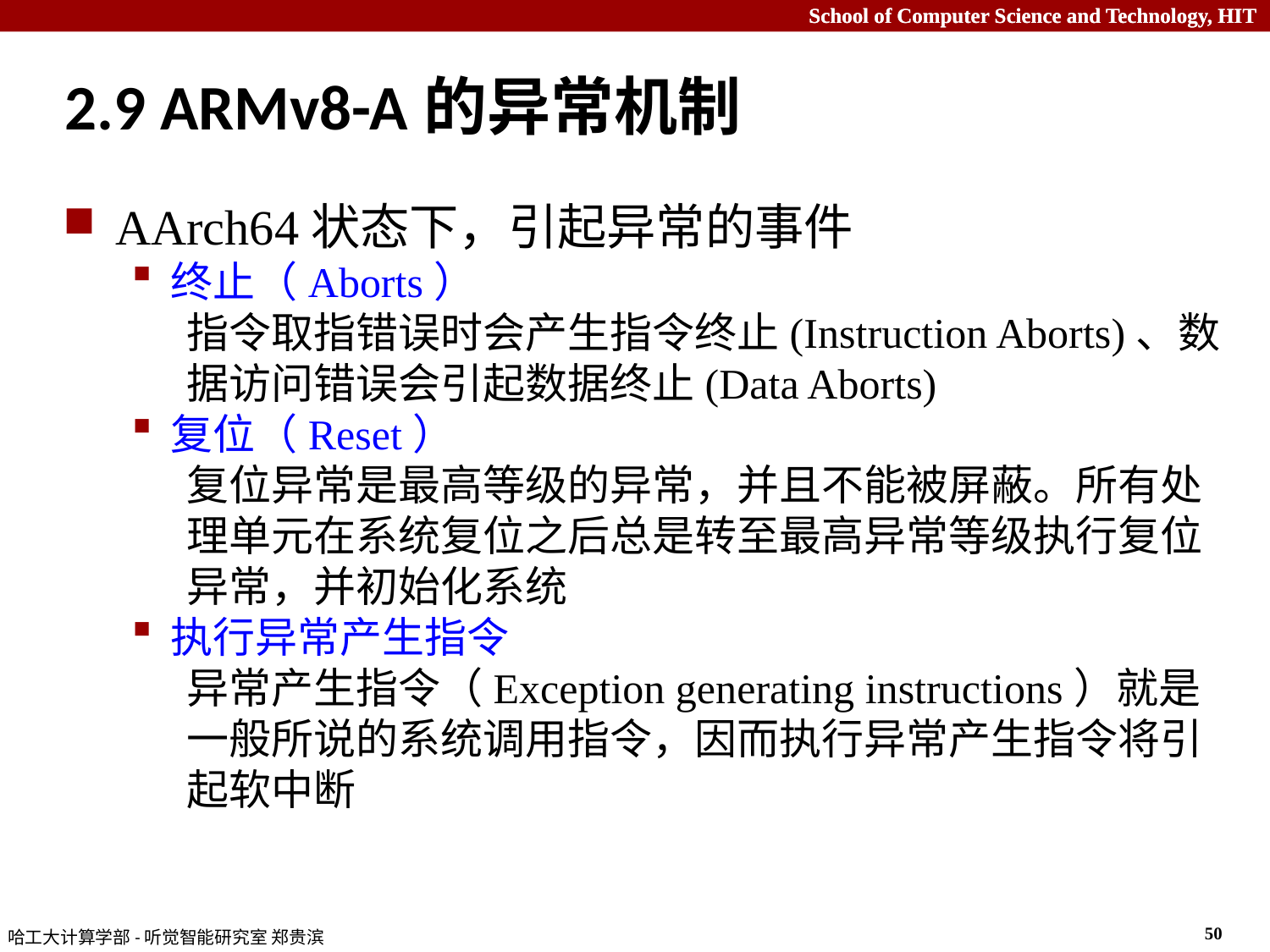

# 2.9 ARMv8-A的异常机制
AArch64状态下，引起异常的事件
终止（Aborts）
指令取指错误时会产生指令终止(Instruction Aborts)、数据访问错误会引起数据终止(Data Aborts)
复位（Reset）
复位异常是最高等级的异常，并且不能被屏蔽。所有处理单元在系统复位之后总是转至最高异常等级执行复位异常，并初始化系统
执行异常产生指令
异常产生指令（Exception generating instructions）就是一般所说的系统调用指令，因而执行异常产生指令将引起软中断